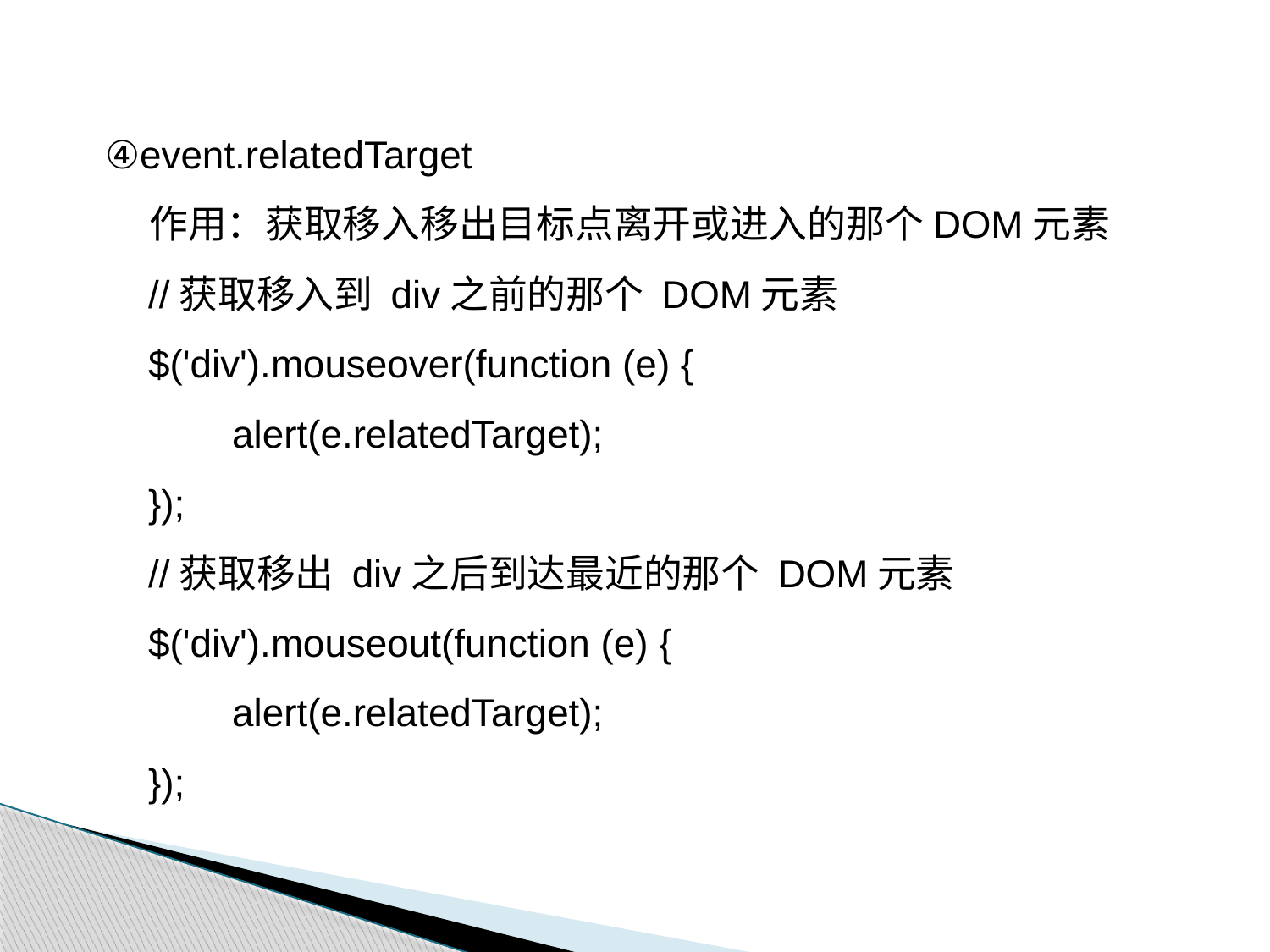

④event.relatedTarget
    作用：获取移入移出目标点离开或进入的那个DOM元素
    //获取移入到 div之前的那个 DOM元素
    $('div').mouseover(function (e) {
	alert(e.relatedTarget);
    });
    //获取移出 div之后到达最近的那个 DOM元素
    $('div').mouseout(function (e) {
	alert(e.relatedTarget);
    });